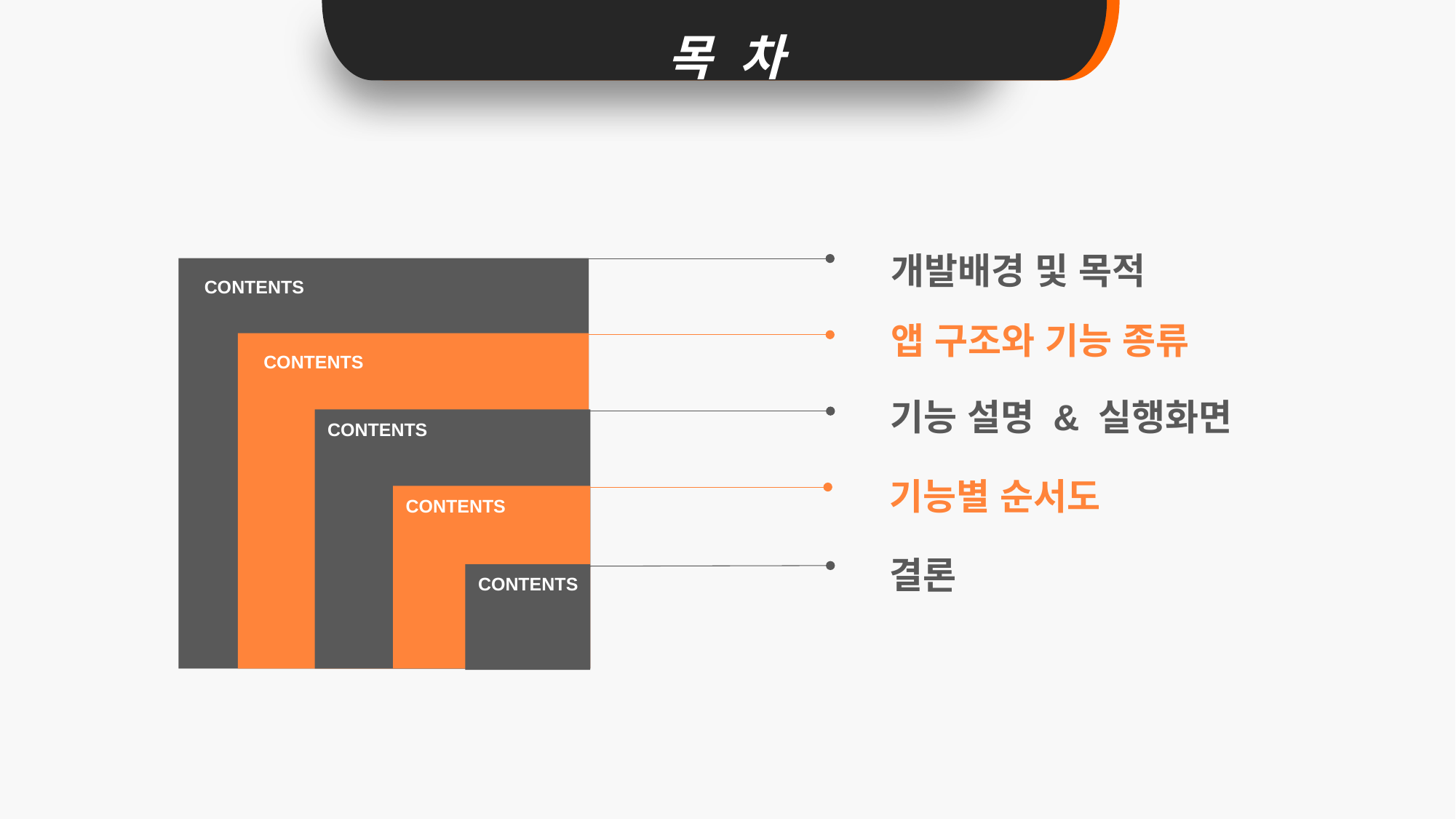

목  차

개발배경 및 목적
CONTENTS
앱 구조와 기능 종류
CONTENTS
기능 설명 & 실행화면
CONTENTS
기능별 순서도
CONTENTS
결론
CONTENTS